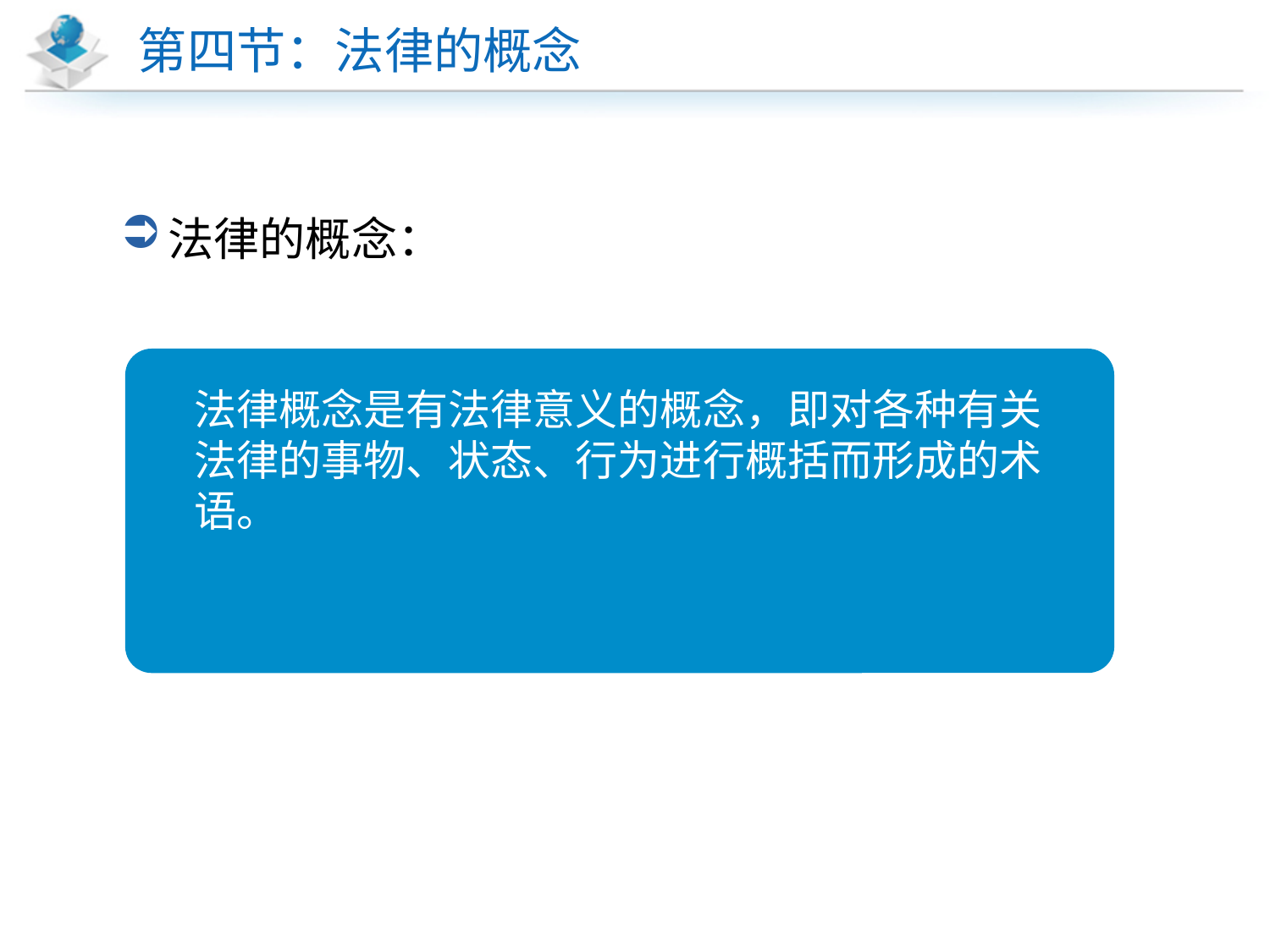

# 第四节：法律的概念
法律的概念：

法律概念是有法律意义的概念，即对各种有关法律的事物、状态、行为进行概括而形成的术语。